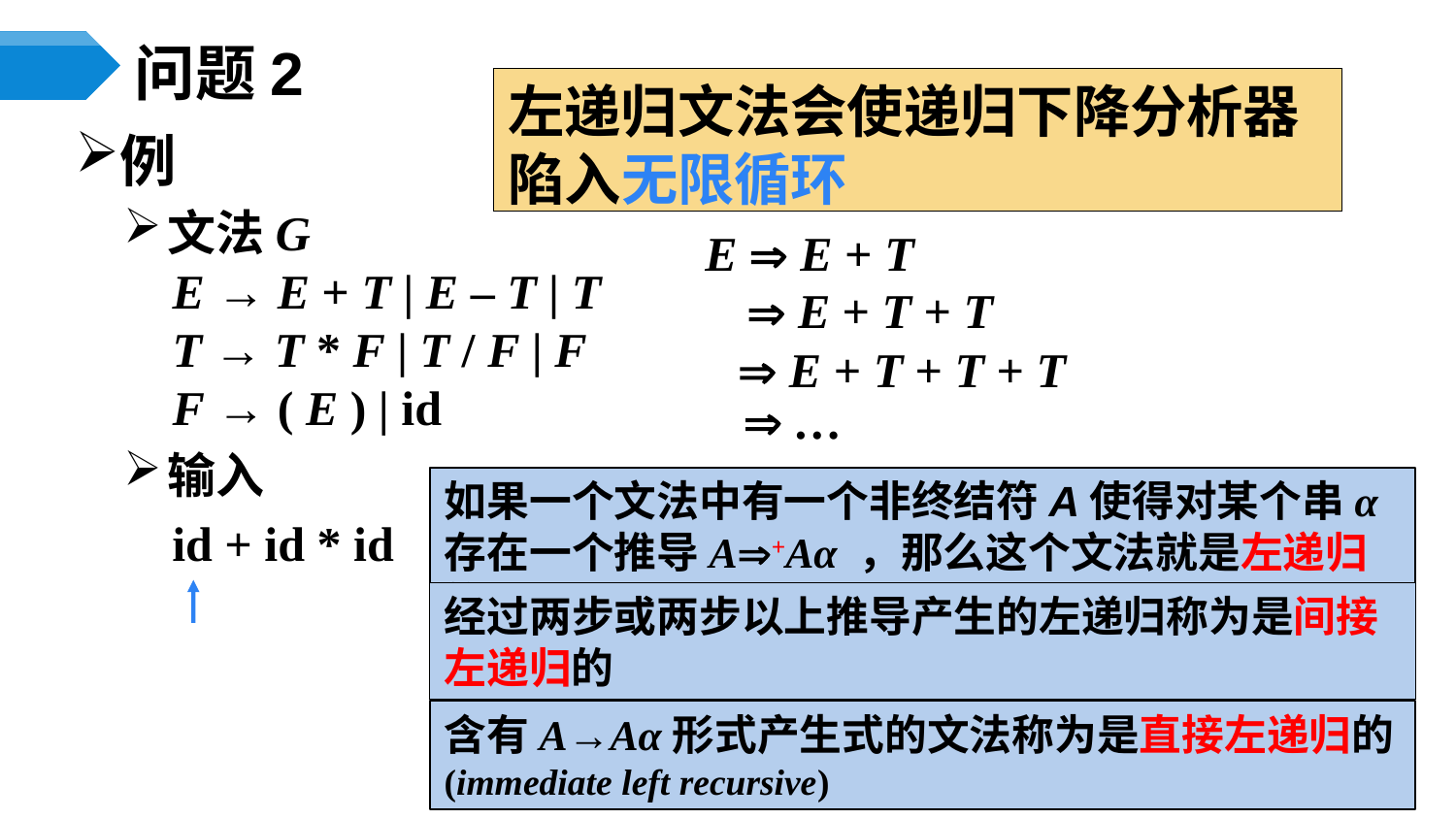

# 问题2
左递归文法会使递归下降分析器陷入无限循环

例
文法G
  E → E + T | E – T | T
  T → T * F | T / F | F
  F → ( E ) | id
输入
    id + id * id
E ⇒ E + T
⇒ E + T + T
⇒ E + T + T + T
⇒ …
如果一个文法中有一个非终结符A使得对某个串α存在一个推导A⇒+Aα ，那么这个文法就是左递归的

经过两步或两步以上推导产生的左递归称为是间接左递归的
含有A→Aα形式产生式的文法称为是直接左递归的(immediate left recursive)